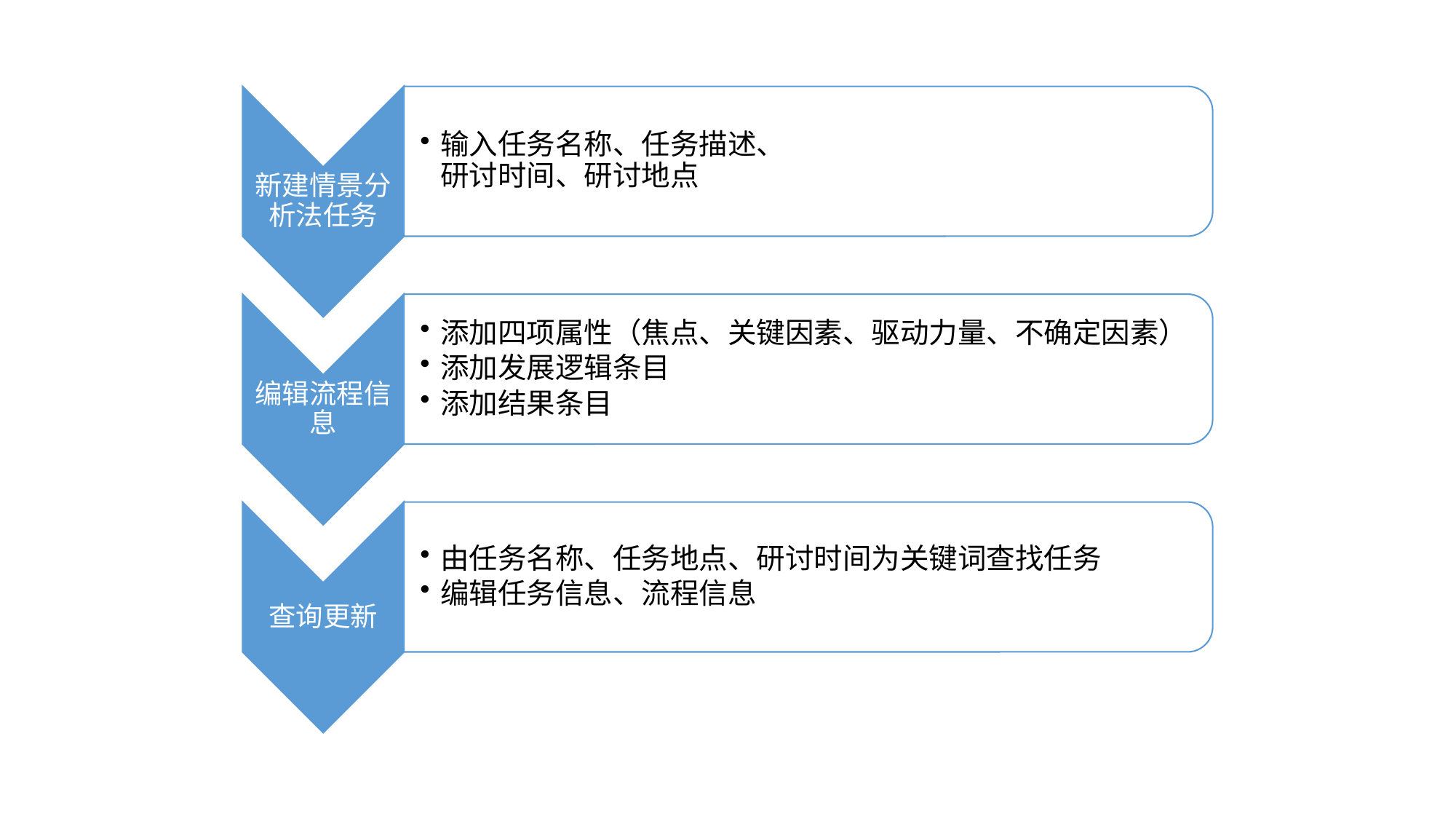

新建情景分析法任务
输入任务名称、任务描述、
研讨时间、研讨地点
编辑流程信息
添加四项属性（焦点、关键因素、驱动力量、不确定因素）
添加发展逻辑条目
添加结果条目
查询更新
由任务名称、任务地点、研讨时间为关键词查找任务
编辑任务信息、流程信息